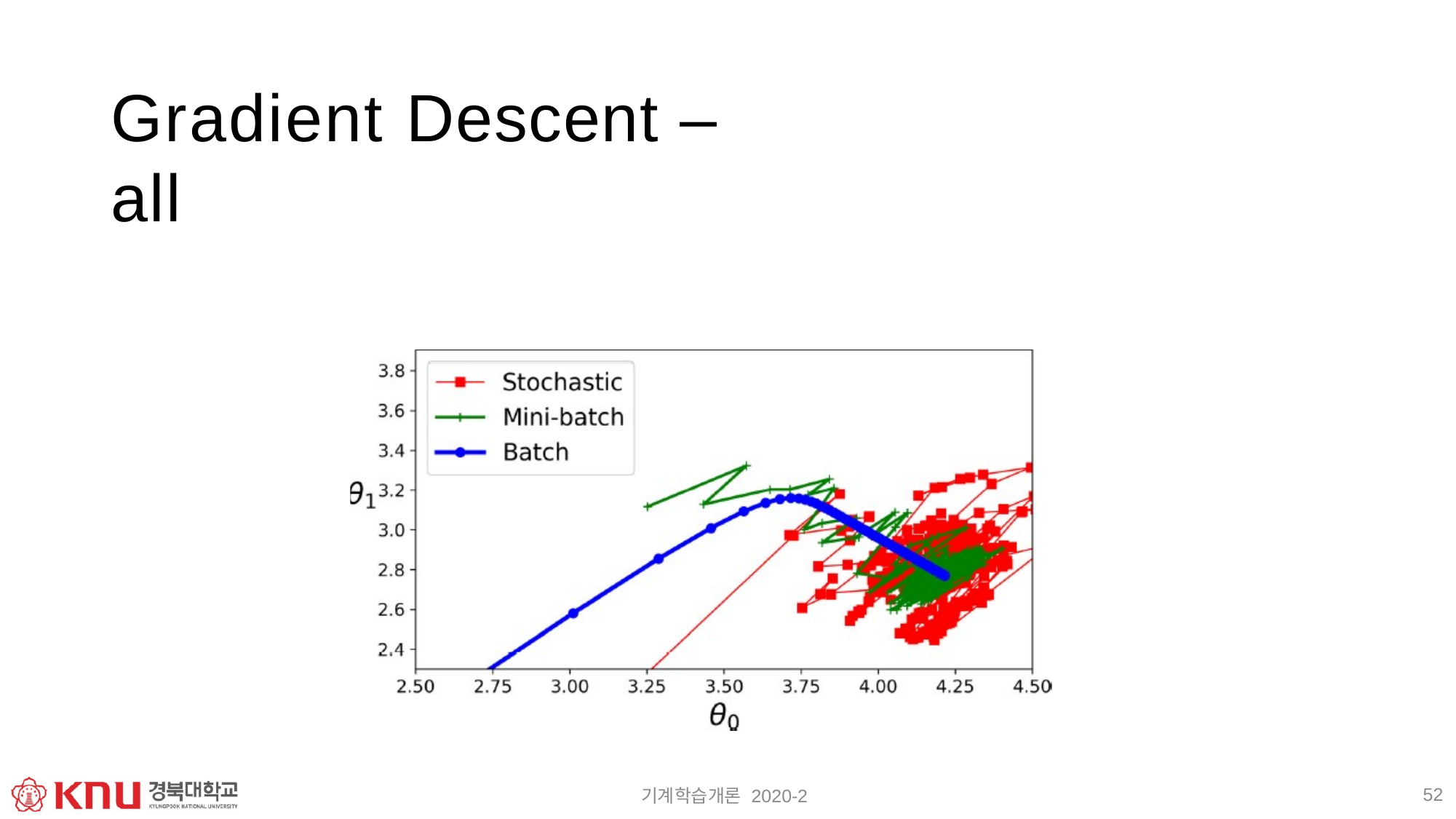

# Gradient Descent – all

52
기계학습개론 2020-2